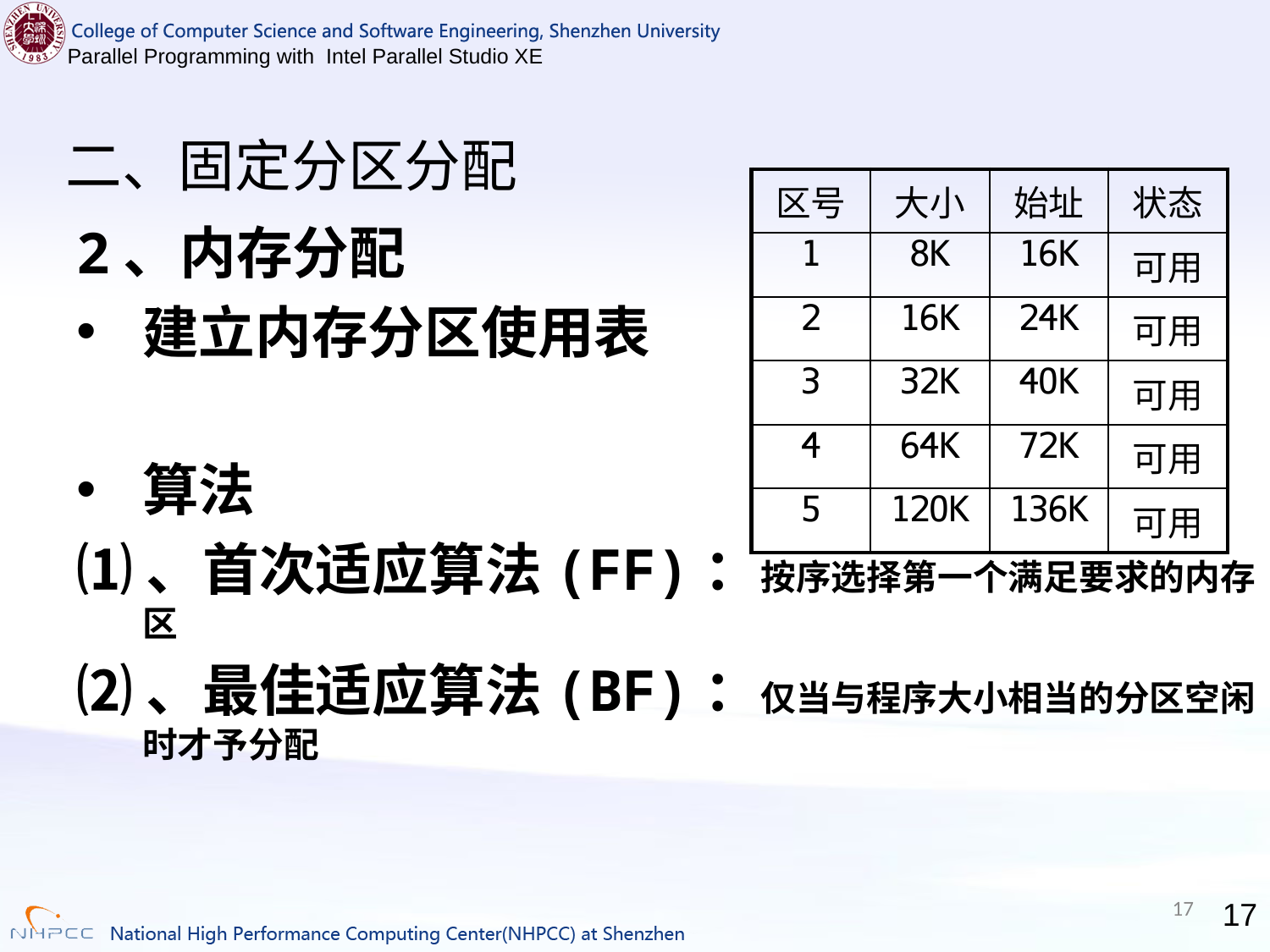

# 二、固定分区分配
| 区号 | 大小 | 始址 | 状态 |
| --- | --- | --- | --- |
| 1 | 8K | 16K | 可用 |
| 2 | 16K | 24K | 可用 |
| 3 | 32K | 40K | 可用 |
| 4 | 64K | 72K | 可用 |
| 5 | 120K | 136K | 可用 |
2、内存分配
建立内存分区使用表

算法
⑴、首次适应算法(FF)：按序选择第一个满足要求的内存区
⑵、最佳适应算法(BF)：仅当与程序大小相当的分区空闲时才予分配
17
17